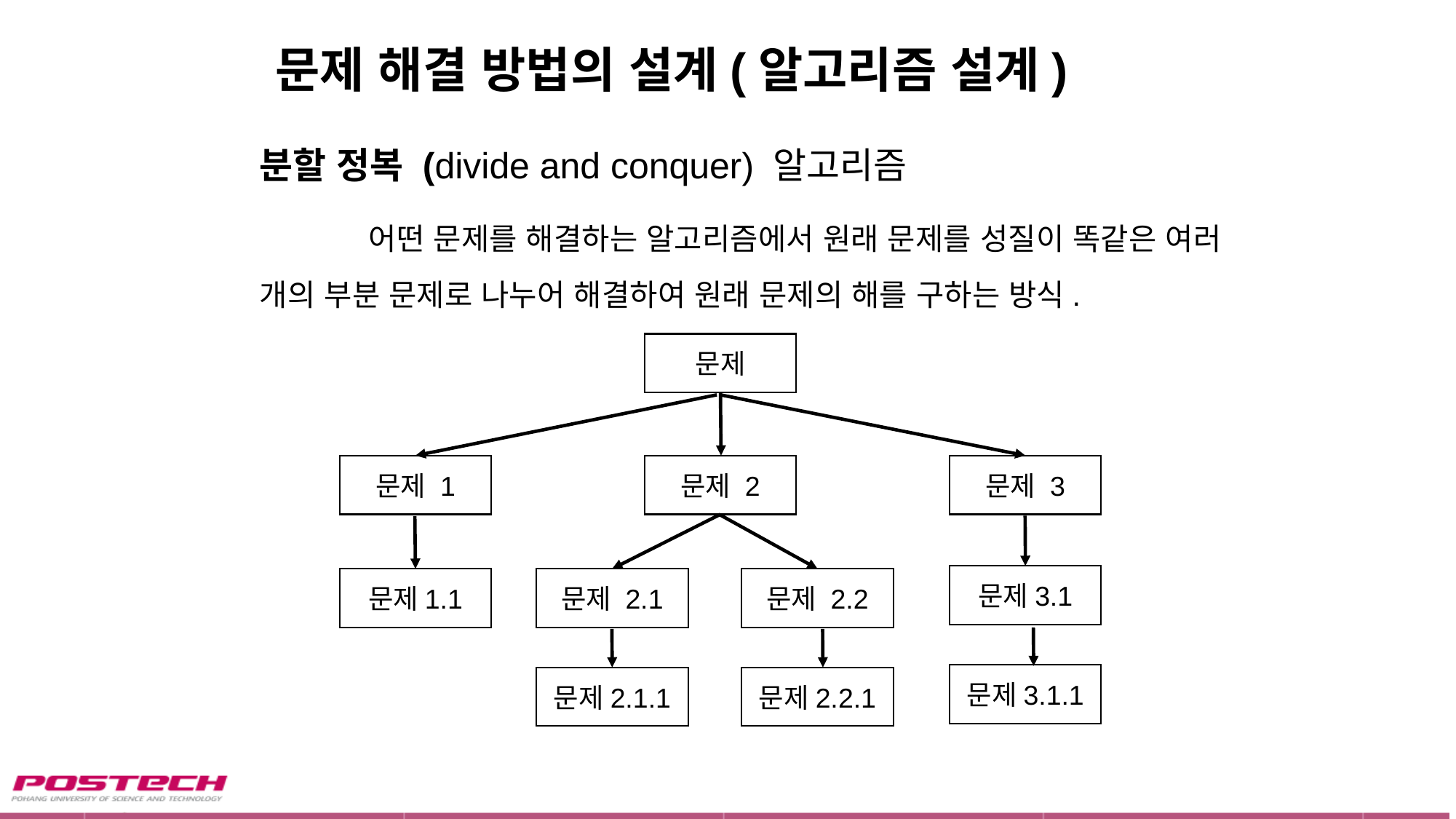

# 문제 해결 방법의 설계(알고리즘 설계)
분할 정복 (divide and conquer) 알고리즘
	어떤 문제를 해결하는 알고리즘에서 원래 문제를 성질이 똑같은 여러 개의 부분 문제로 나누어 해결하여 원래 문제의 해를 구하는 방식.

문제
문제 2
문제 1
문제 3
문제3.1
문제 2.1
문제 2.2
문제1.1
문제3.1.1
문제2.1.1
문제2.2.1